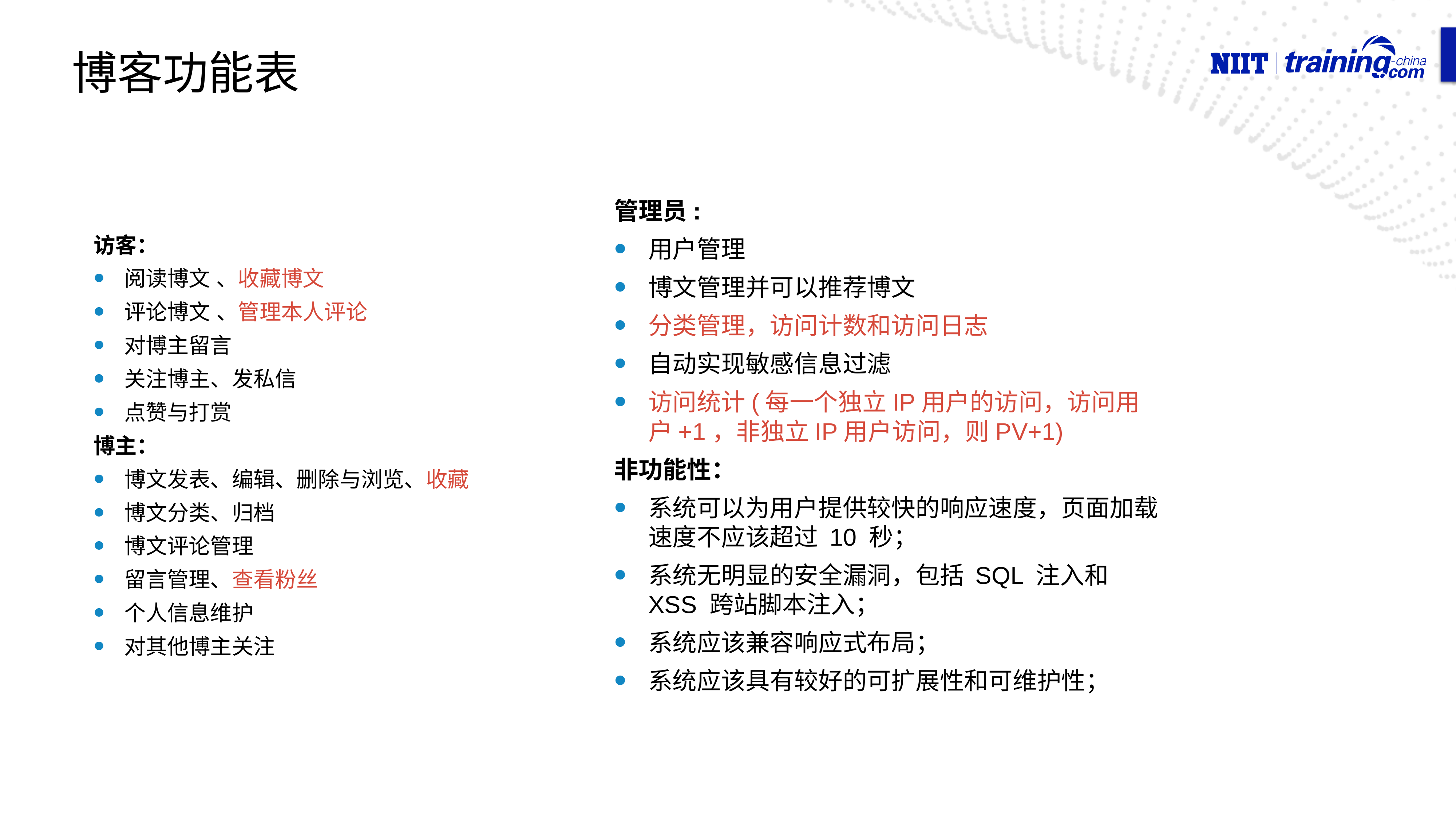

博客功能表
管理员:
用户管理
博文管理并可以推荐博文
分类管理，访问计数和访问日志
自动实现敏感信息过滤
访问统计(每一个独立IP用户的访问，访问用户+1，非独立IP用户访问，则PV+1)
非功能性：
系统可以为用户提供较快的响应速度，页面加载 速度不应该超过 10 秒；
系统无明显的安全漏洞，包括 SQL 注入和 XSS 跨站脚本注入；
系统应该兼容响应式布局；
系统应该具有较好的可扩展性和可维护性；
访客：
阅读博文 、收藏博文
评论博文 、管理本人评论
对博主留言
关注博主、发私信
点赞与打赏
博主：
博文发表、编辑、删除与浏览、收藏
博文分类、归档
博文评论管理
留言管理、查看粉丝
个人信息维护
对其他博主关注